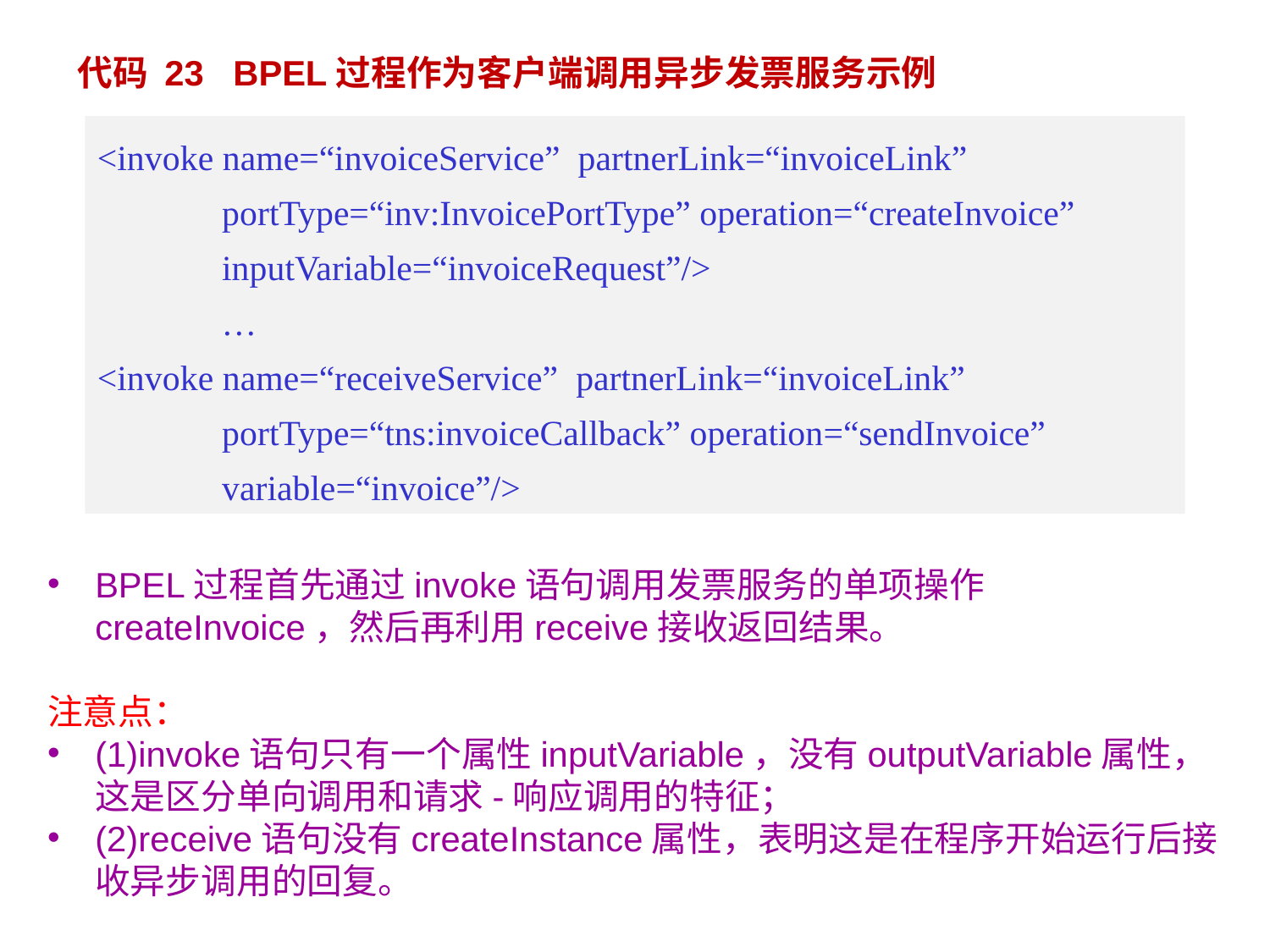

代码 23   BPEL过程作为客户端调用异步发票服务示例
<invoke name=“invoiceService”  partnerLink=“invoiceLink”
              portType=“inv:InvoicePortType” operation=“createInvoice”
              inputVariable=“invoiceRequest”/>
              …
<invoke name=“receiveService”  partnerLink=“invoiceLink”
              portType=“tns:invoiceCallback” operation=“sendInvoice”
              variable=“invoice”/>
BPEL过程首先通过invoke语句调用发票服务的单项操作createInvoice，然后再利用receive接收返回结果。

注意点：
(1)invoke语句只有一个属性inputVariable，没有outputVariable属性，这是区分单向调用和请求-响应调用的特征；
(2)receive语句没有createInstance属性，表明这是在程序开始运行后接收异步调用的回复。